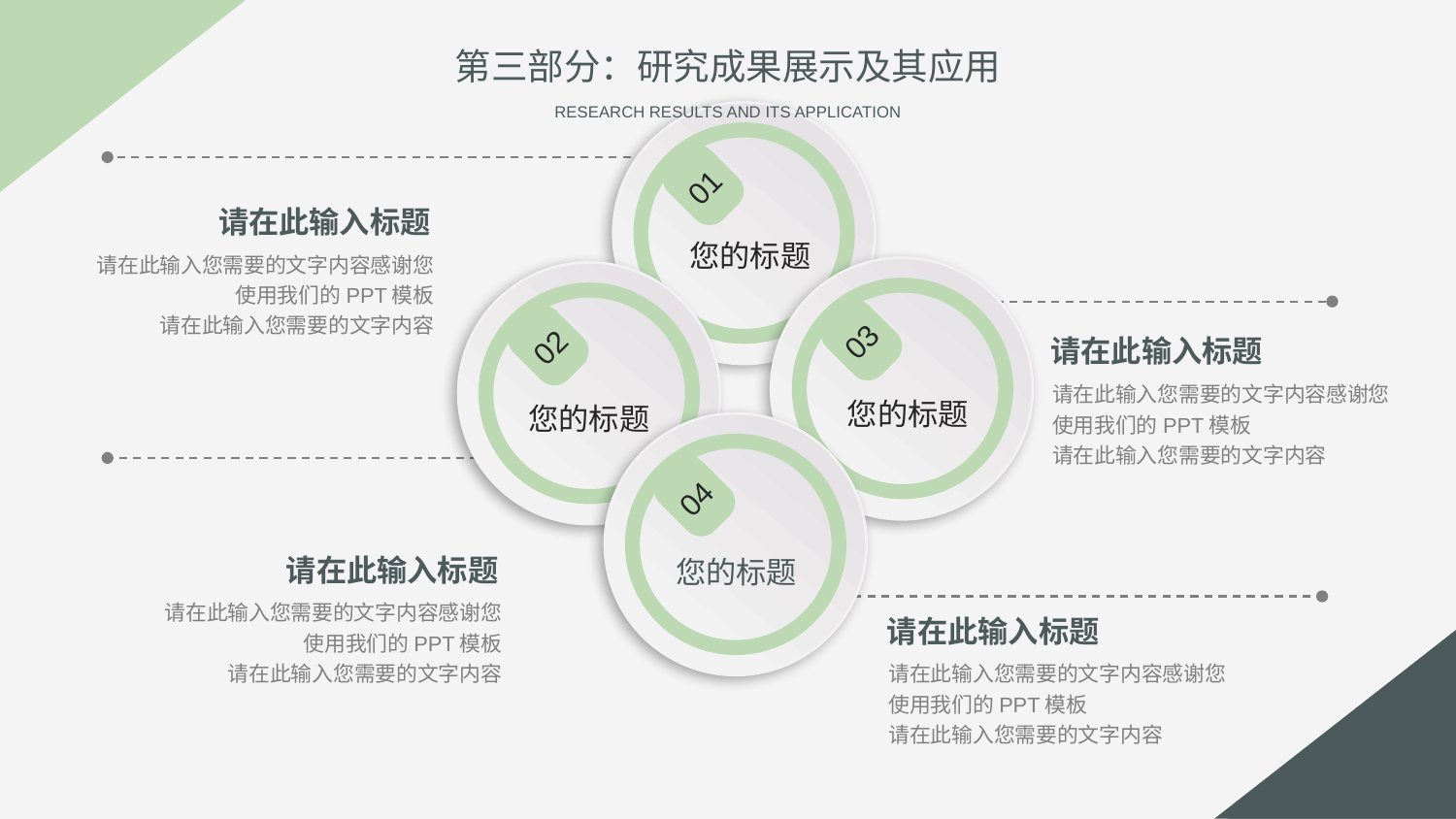

第三部分：研究成果展示及其应用
RESEARCH RESULTS AND ITS APPLICATION

01
请在此输入标题
您的标题
请在此输入您需要的文字内容感谢您使用我们的PPT模板
请在此输入您需要的文字内容

03
02
请在此输入标题
请在此输入您需要的文字内容感谢您使用我们的PPT模板
请在此输入您需要的文字内容
您的标题
您的标题

04
请在此输入标题
您的标题
请在此输入您需要的文字内容感谢您使用我们的PPT模板
请在此输入您需要的文字内容

请在此输入标题
请在此输入您需要的文字内容感谢您使用我们的PPT模板
请在此输入您需要的文字内容